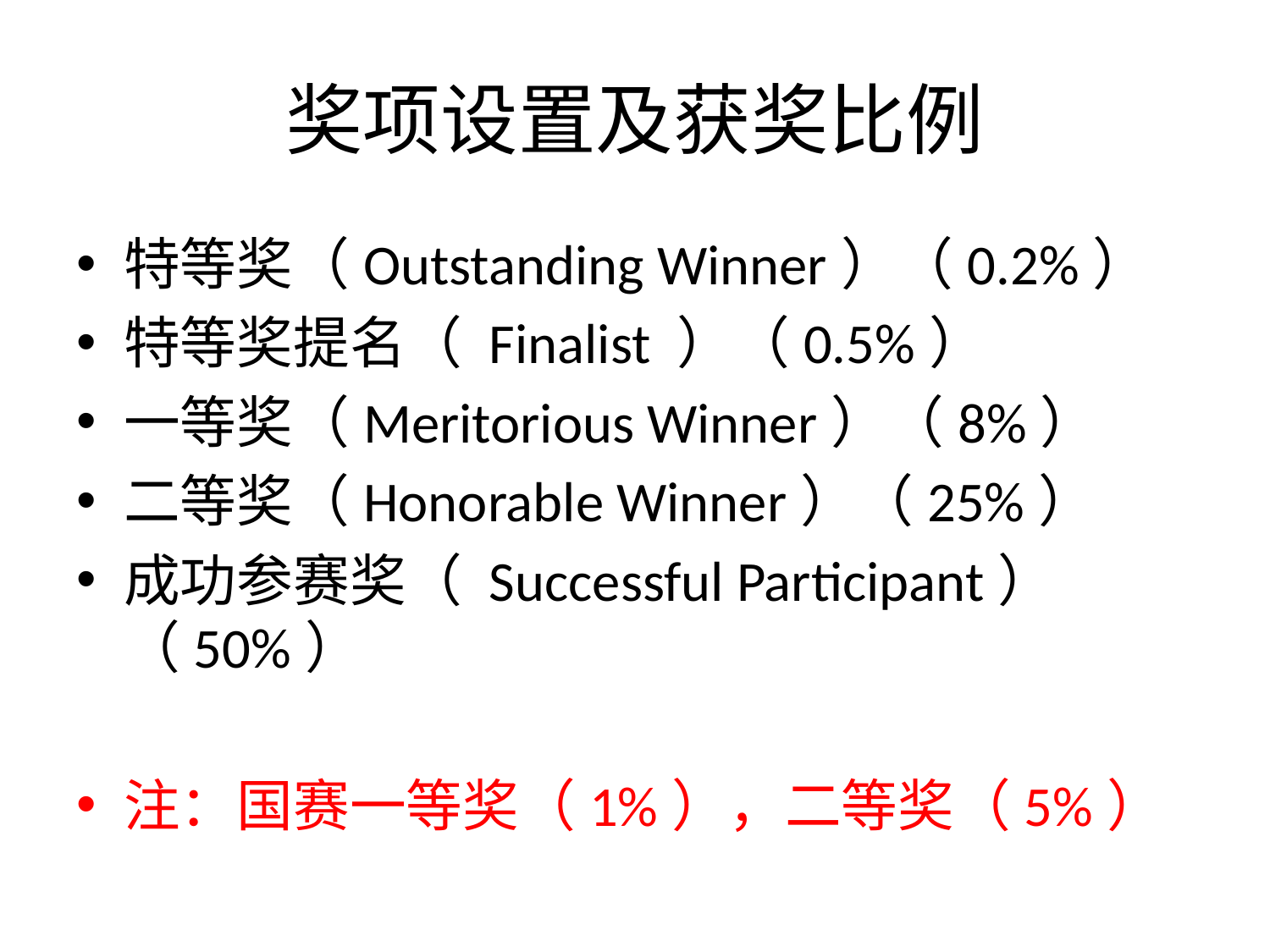

# 奖项设置及获奖比例
特等奖（Outstanding Winner）（0.2%）
特等奖提名（ Finalist ）（0.5%）
一等奖（Meritorious Winner）（8%）
二等奖（Honorable Winner）（25%）
成功参赛奖（ Successful Participant）（50%）

注：国赛一等奖（1%），二等奖（5%）